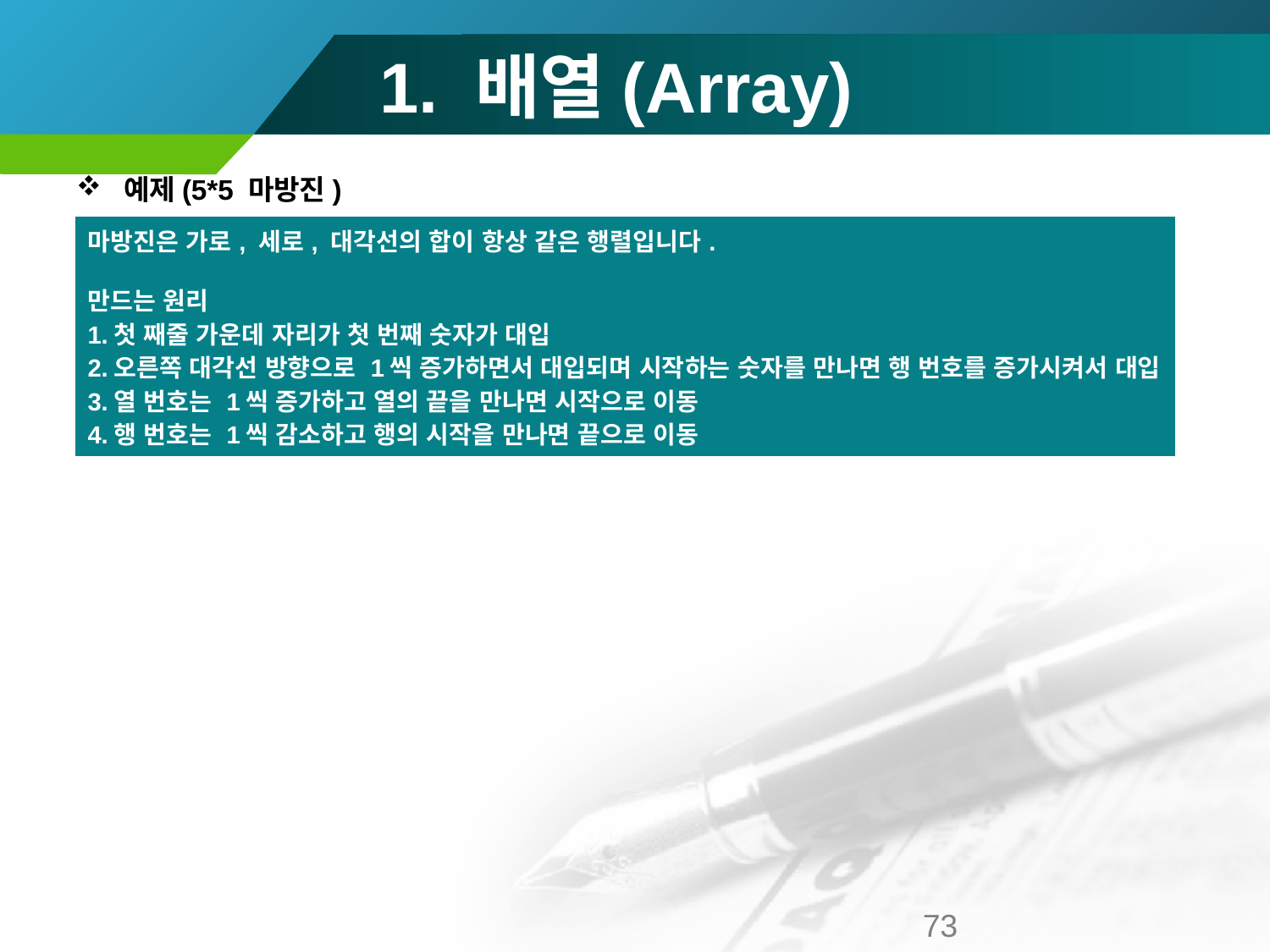

# 1. 배열(Array)
예제(5*5 마방진)
| 마방진은 가로, 세로, 대각선의 합이 항상 같은 행렬입니다. 만드는 원리 1.첫 째줄 가운데 자리가 첫 번째 숫자가 대입 2.오른쪽 대각선 방향으로 1씩 증가하면서 대입되며 시작하는 숫자를 만나면 행 번호를 증가시켜서 대입 3.열 번호는 1씩 증가하고 열의 끝을 만나면 시작으로 이동 4.행 번호는 1씩 감소하고 행의 시작을 만나면 끝으로 이동 |
| --- |
73